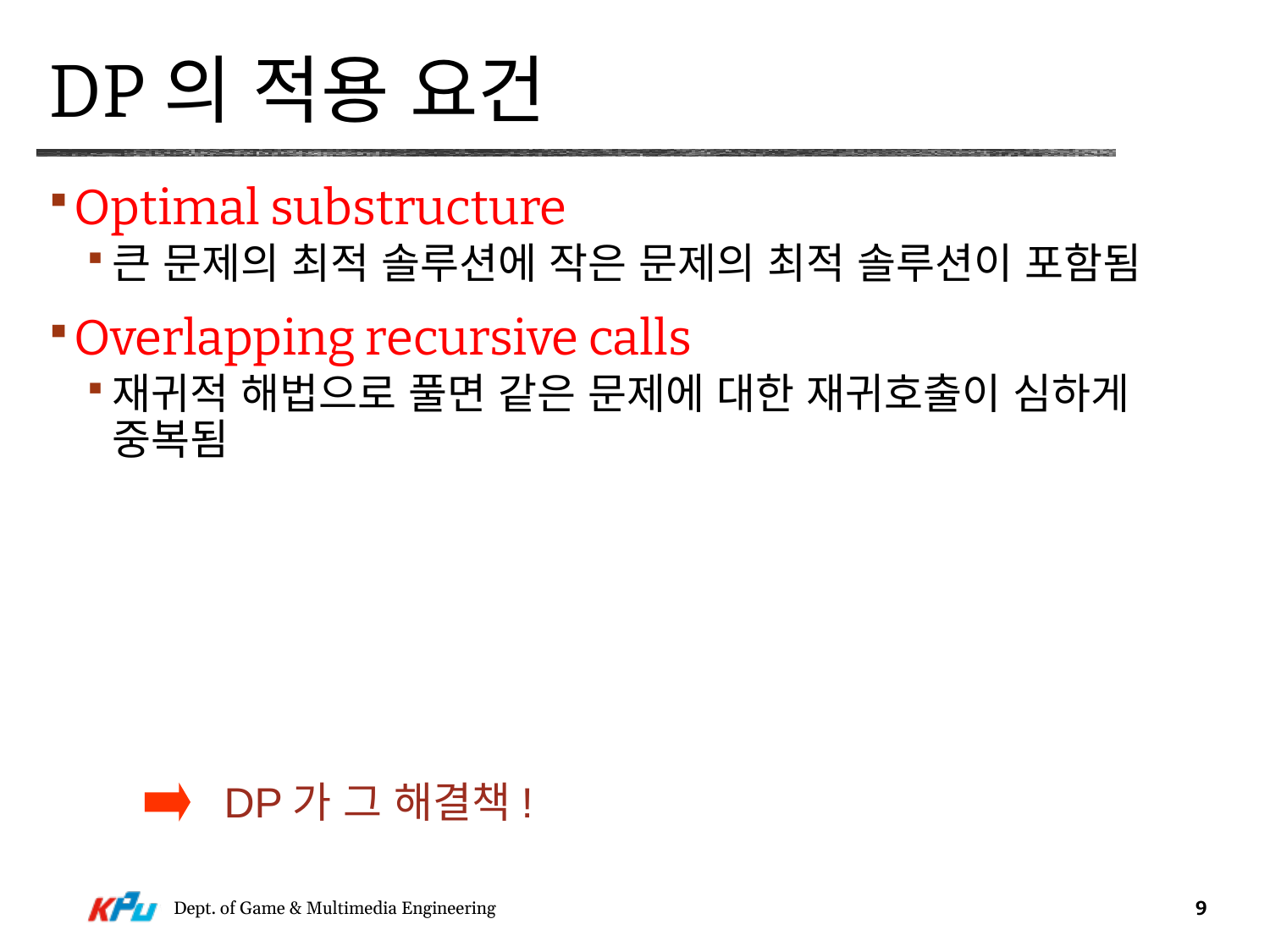

# DP의 적용 요건
Optimal substructure
큰 문제의 최적 솔루션에 작은 문제의 최적 솔루션이 포함됨
Overlapping recursive calls
재귀적 해법으로 풀면 같은 문제에 대한 재귀호출이 심하게 중복됨
DP가 그 해결책!

Dept. of Game & Multimedia Engineering
9